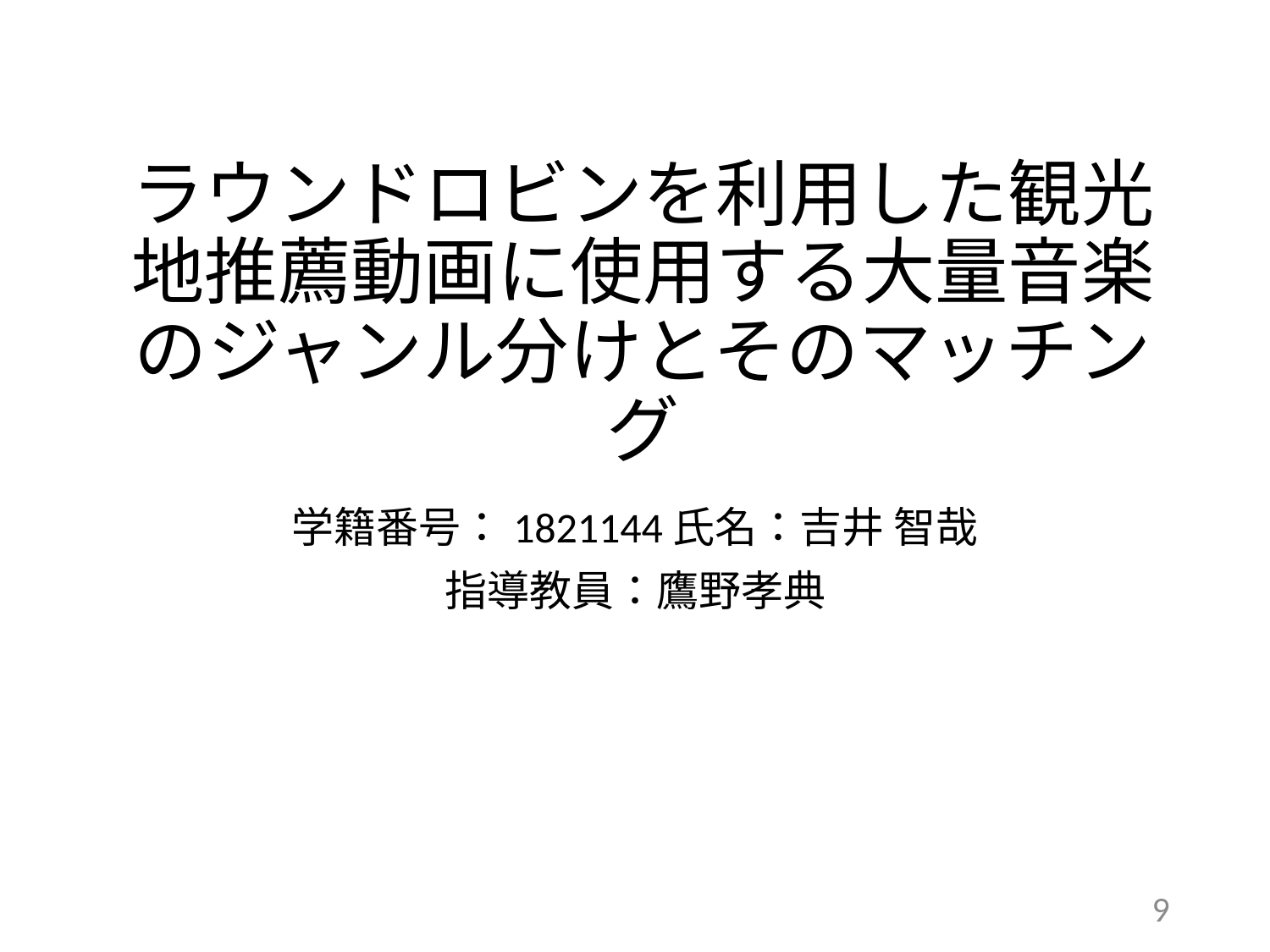

# ラウンドロビンを利用した観光地推薦動画に使用する大量音楽のジャンル分けとそのマッチング
学籍番号：1821144	氏名：吉井 智哉
指導教員：鷹野孝典

9